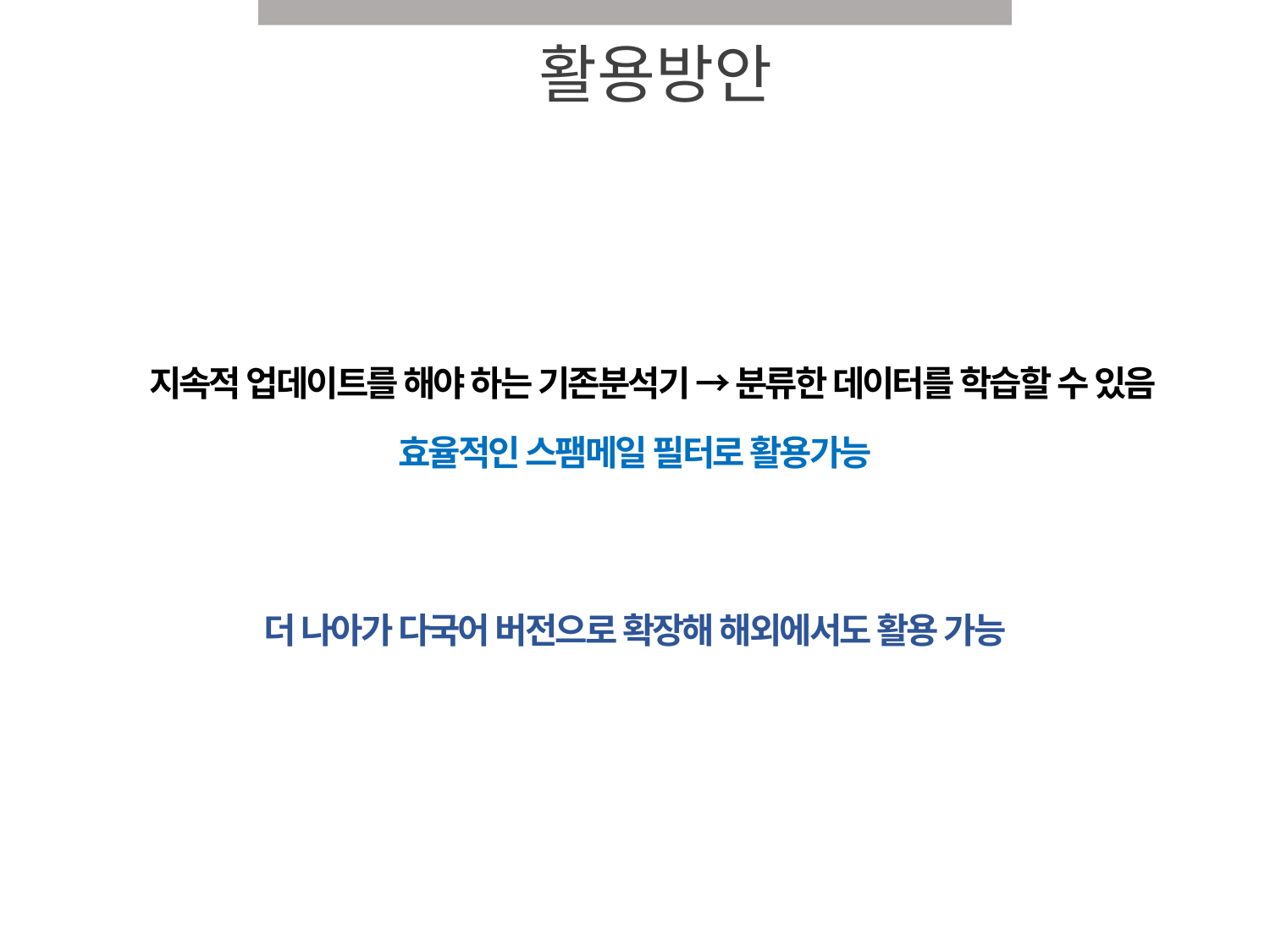

# 활용방안
지속적 업데이트를 해야 하는 기존분석기 → 분류한 데이터를 학습할 수 있음
효율적인 스팸메일 필터로 활용가능
더 나아가 다국어 버전으로 확장해 해외에서도 활용 가능